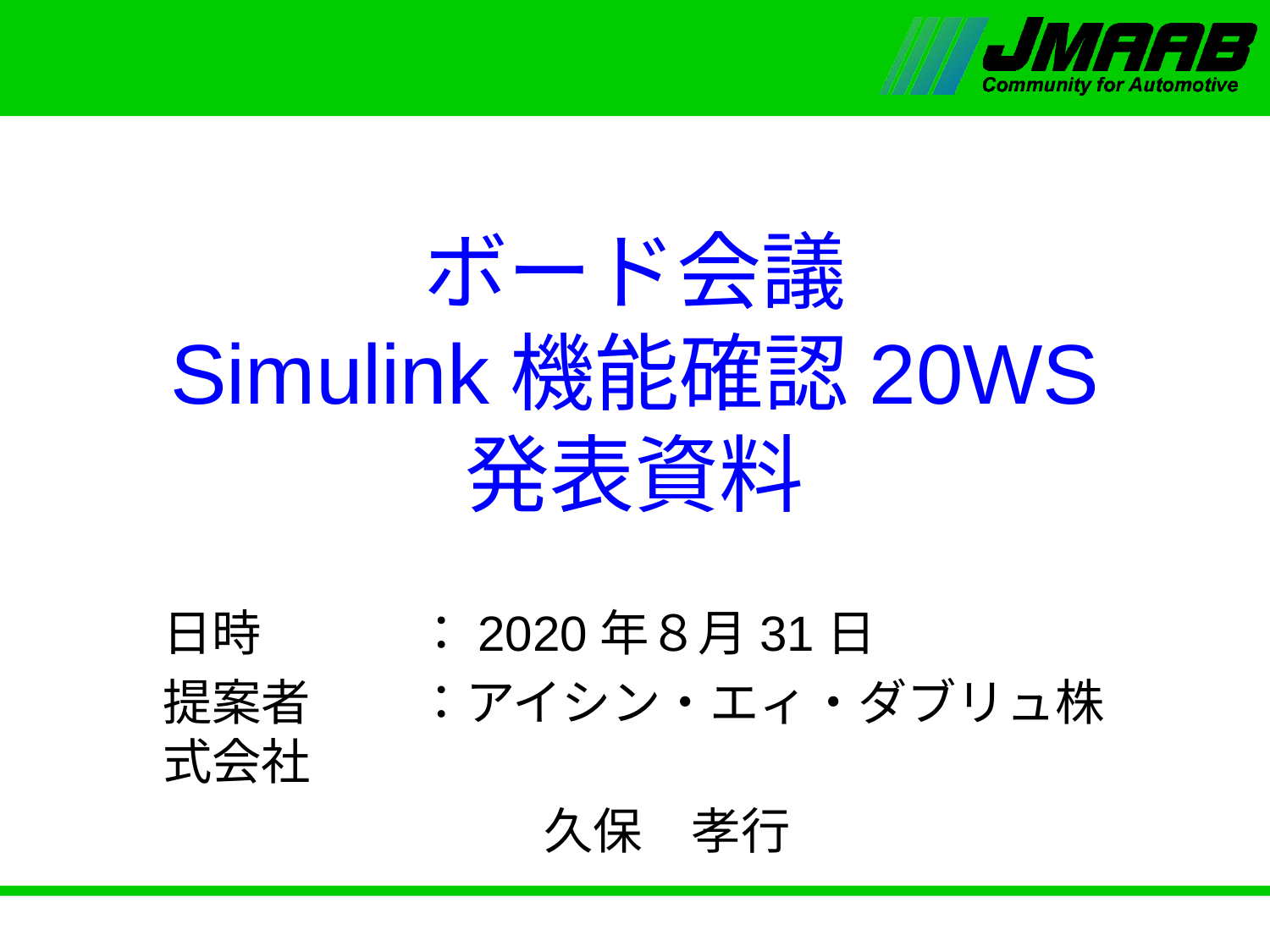

# ボード会議 Simulink機能確認20WS 発表資料
日時		：2020年８月31日
提案者	：アイシン・エィ・ダブリュ株式会社
		　　	久保　孝行